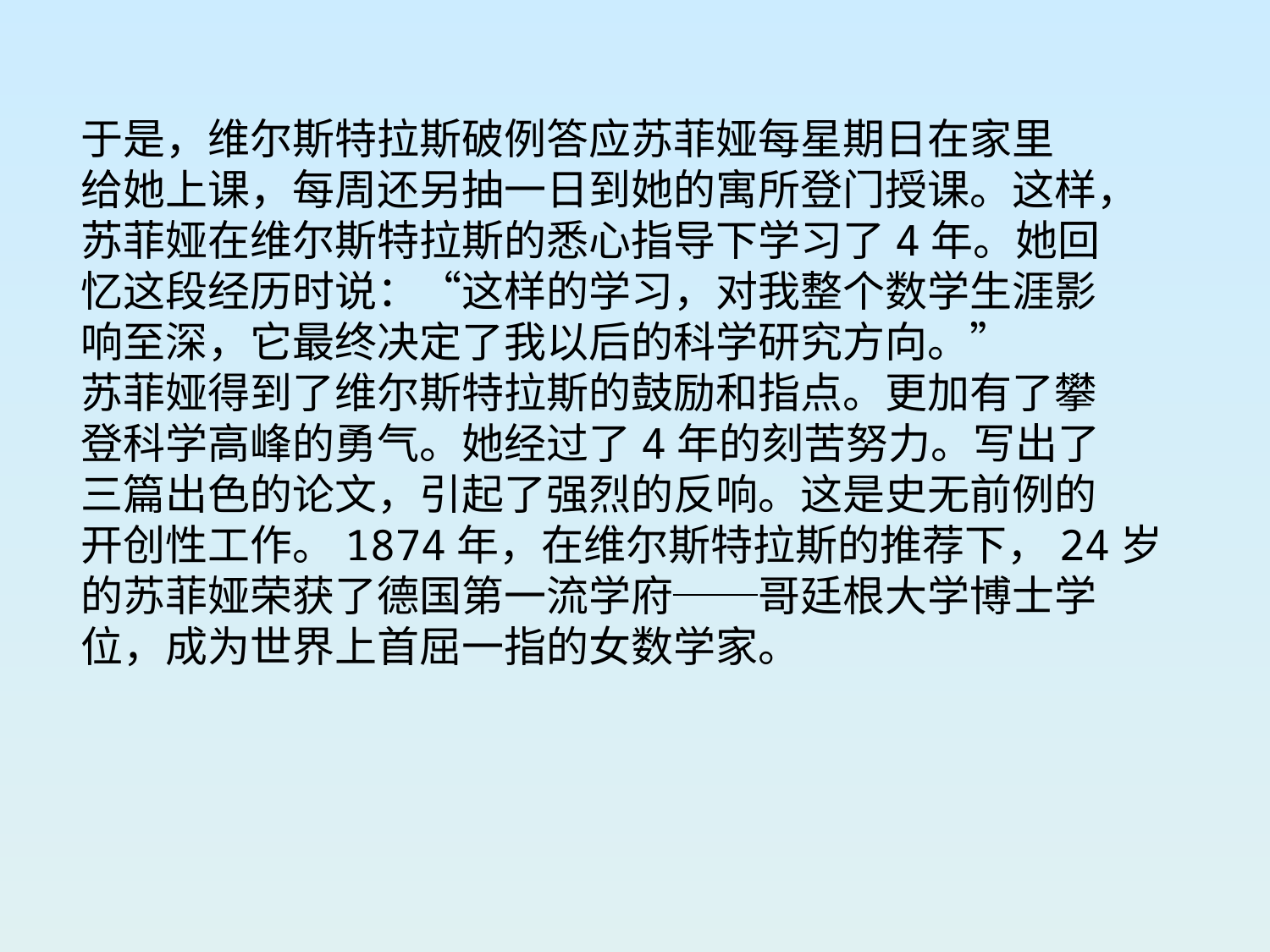

于是，维尔斯特拉斯破例答应苏菲娅每星期日在家里
给她上课，每周还另抽一日到她的寓所登门授课。这样，
苏菲娅在维尔斯特拉斯的悉心指导下学习了4年。她回
忆这段经历时说：“这样的学习，对我整个数学生涯影
响至深，它最终决定了我以后的科学研究方向。”
苏菲娅得到了维尔斯特拉斯的鼓励和指点。更加有了攀
登科学高峰的勇气。她经过了4年的刻苦努力。写出了
三篇出色的论文，引起了强烈的反响。这是史无前例的
开创性工作。1874年，在维尔斯特拉斯的推荐下，24岁
的苏菲娅荣获了德国第一流学府──哥廷根大学博士学
位，成为世界上首屈一指的女数学家。